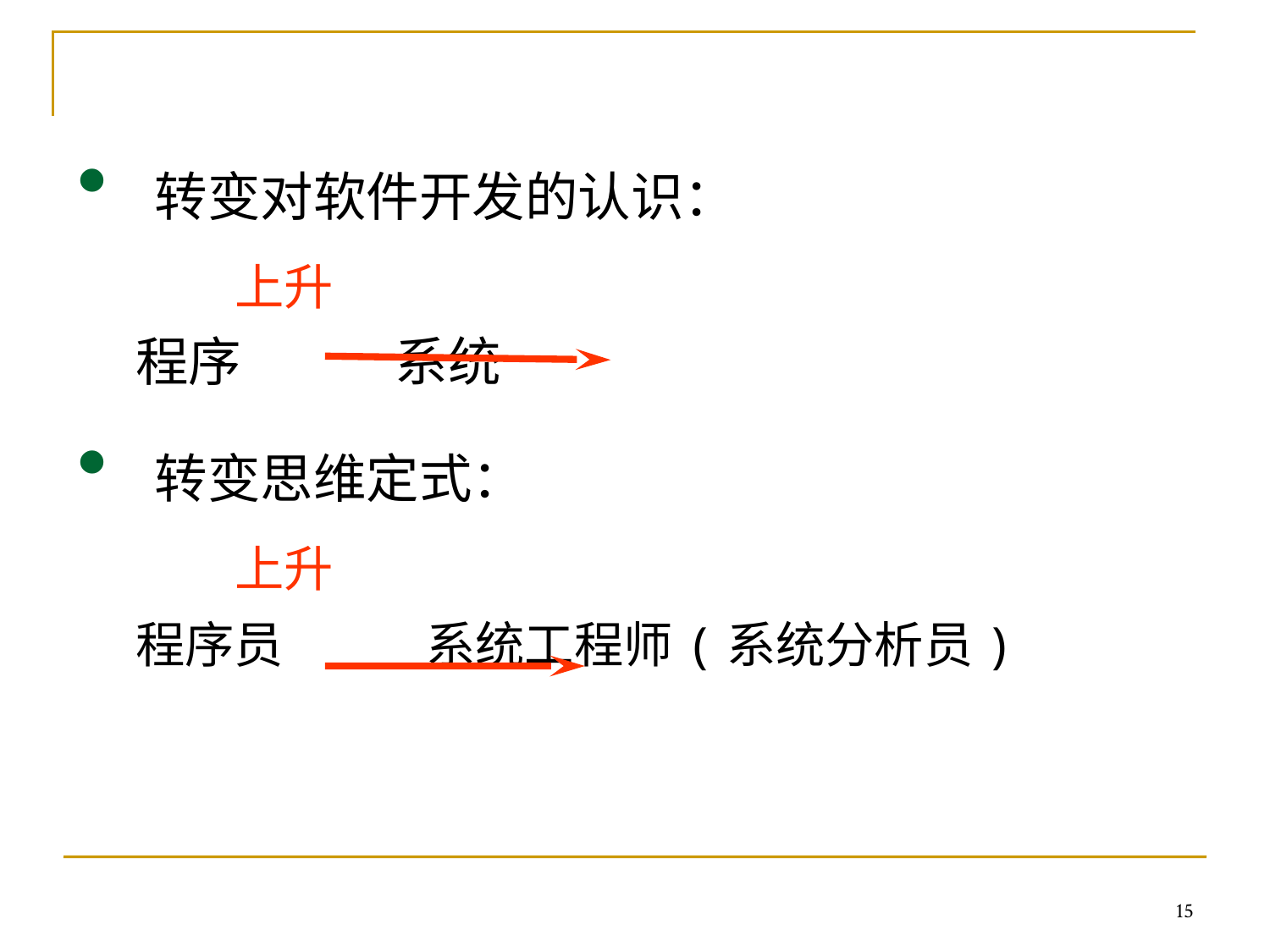

转变对软件开发的认识：
          上升
   程序             系统
 转变思维定式：
          上升
   程序员             系统工程师(系统分析员)

15